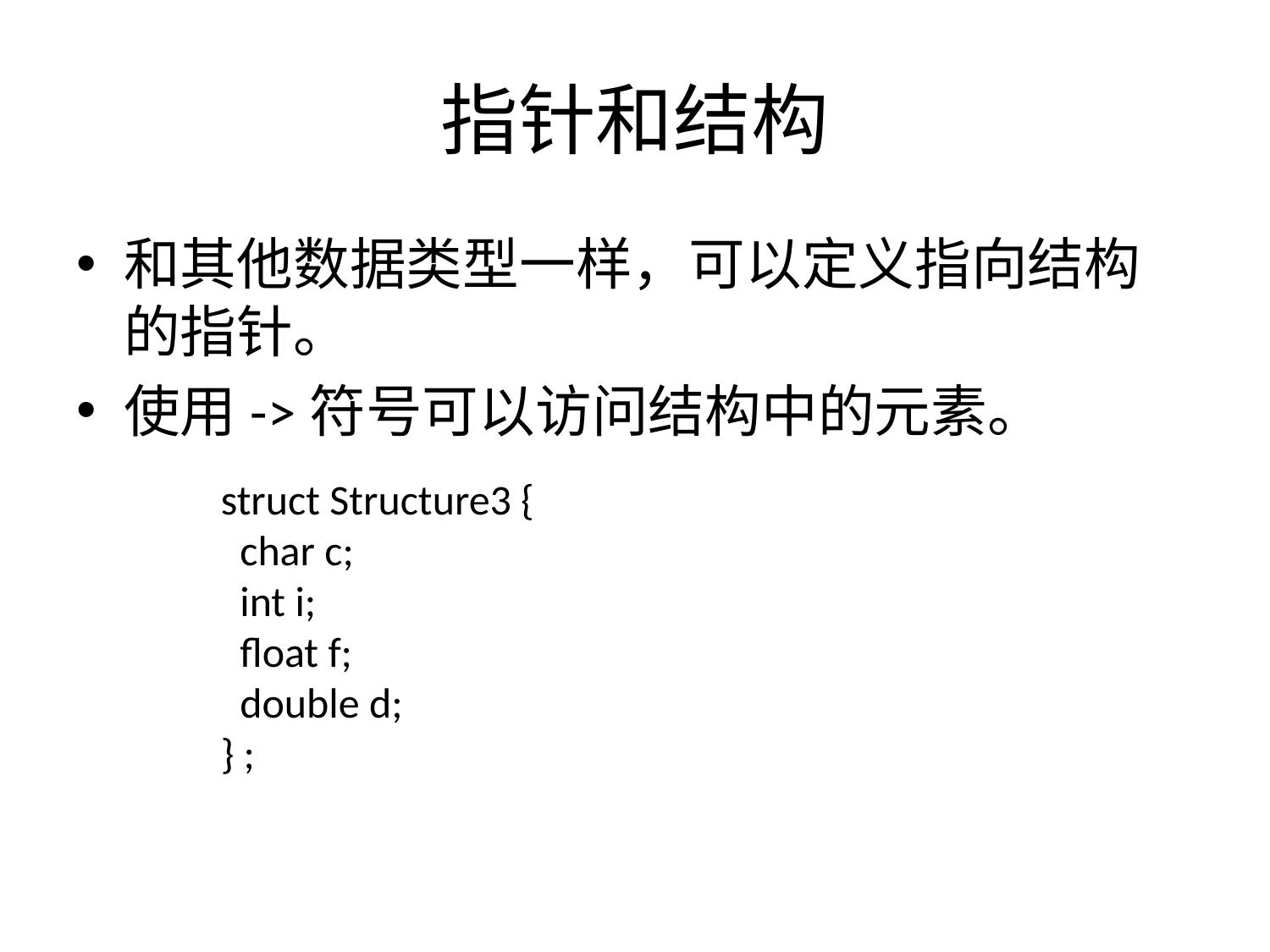

# 指针和结构
和其他数据类型一样，可以定义指向结构的指针。
使用->符号可以访问结构中的元素。
struct Structure3 {
  char c;
  int i;
  float f;
  double d;
} ;